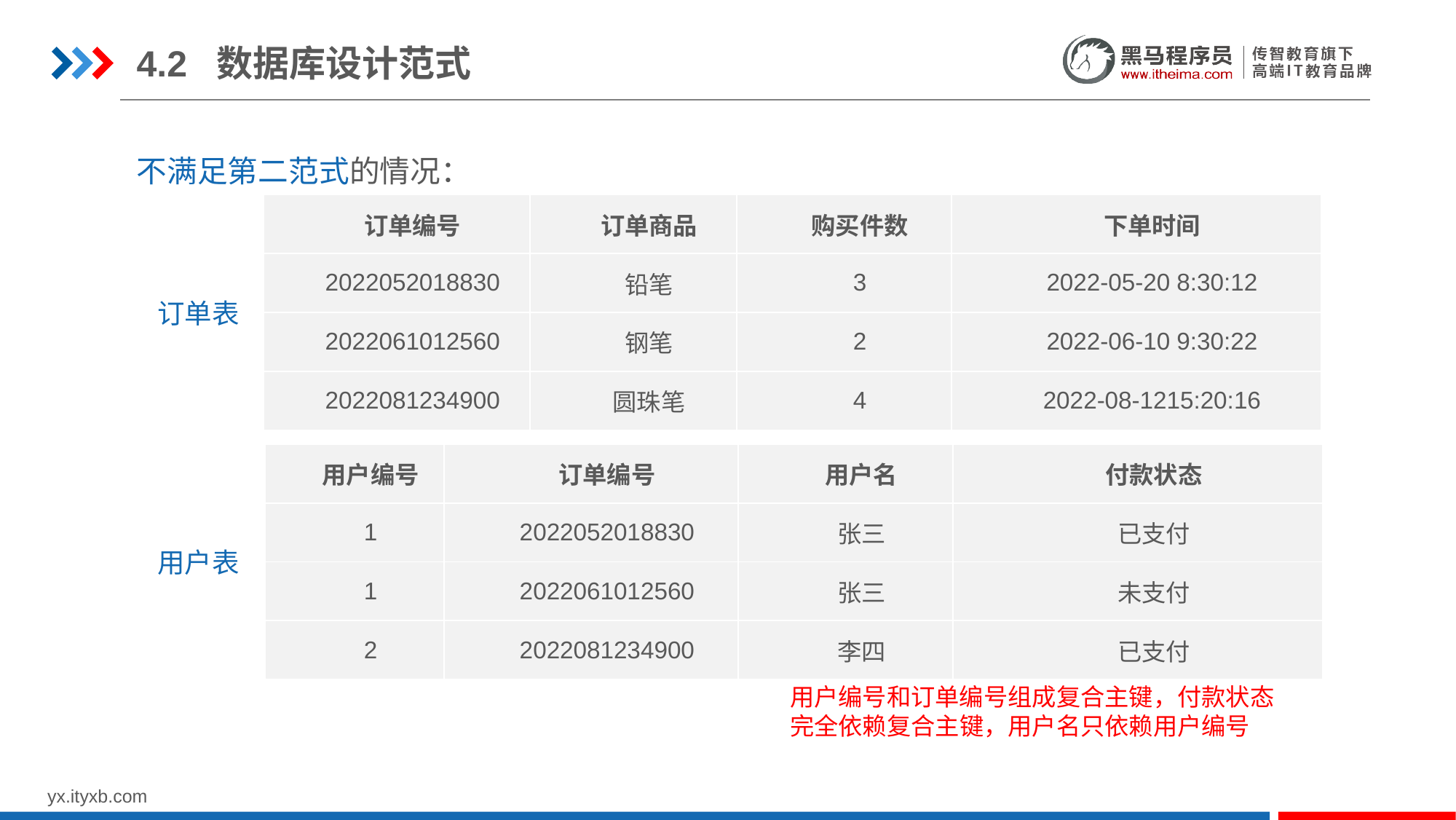

4.2  数据库设计范式
不满足第二范式的情况：
| 订单编号 | 订单商品 | 购买件数 | 下单时间 |
| --- | --- | --- | --- |
| 2022052018830 | 铅笔 | 3 | 2022-05-20 8:30:12 |
| 2022061012560 | 钢笔 | 2 | 2022-06-10 9:30:22 |
| 2022081234900 | 圆珠笔 | 4 | 2022-08-1215:20:16 |
订单表
| 用户编号 | 订单编号 | 用户名 | 付款状态 |
| --- | --- | --- | --- |
| 1 | 2022052018830 | 张三 | 已支付 |
| 1 | 2022061012560 | 张三 | 未支付 |
| 2 | 2022081234900 | 李四 | 已支付 |
用户表
用户编号和订单编号组成复合主键，付款状态完全依赖复合主键，用户名只依赖用户编号